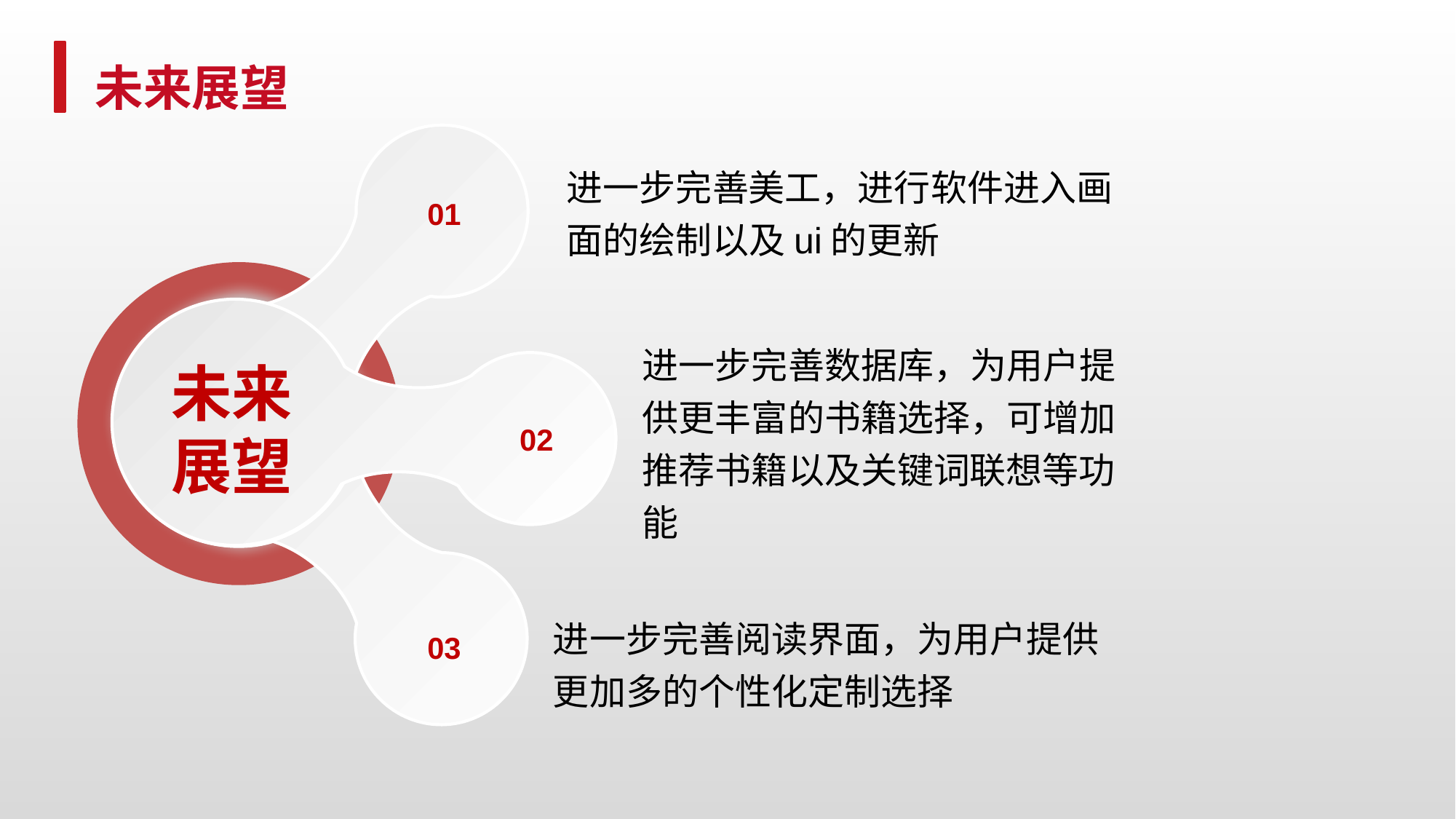

未来展望
进一步完善美工，进行软件进入画面的绘制以及ui的更新
01

进一步完善数据库，为用户提供更丰富的书籍选择，可增加推荐书籍以及关键词联想等功能
未来展望

02
进一步完善阅读界面，为用户提供更加多的个性化定制选择
03